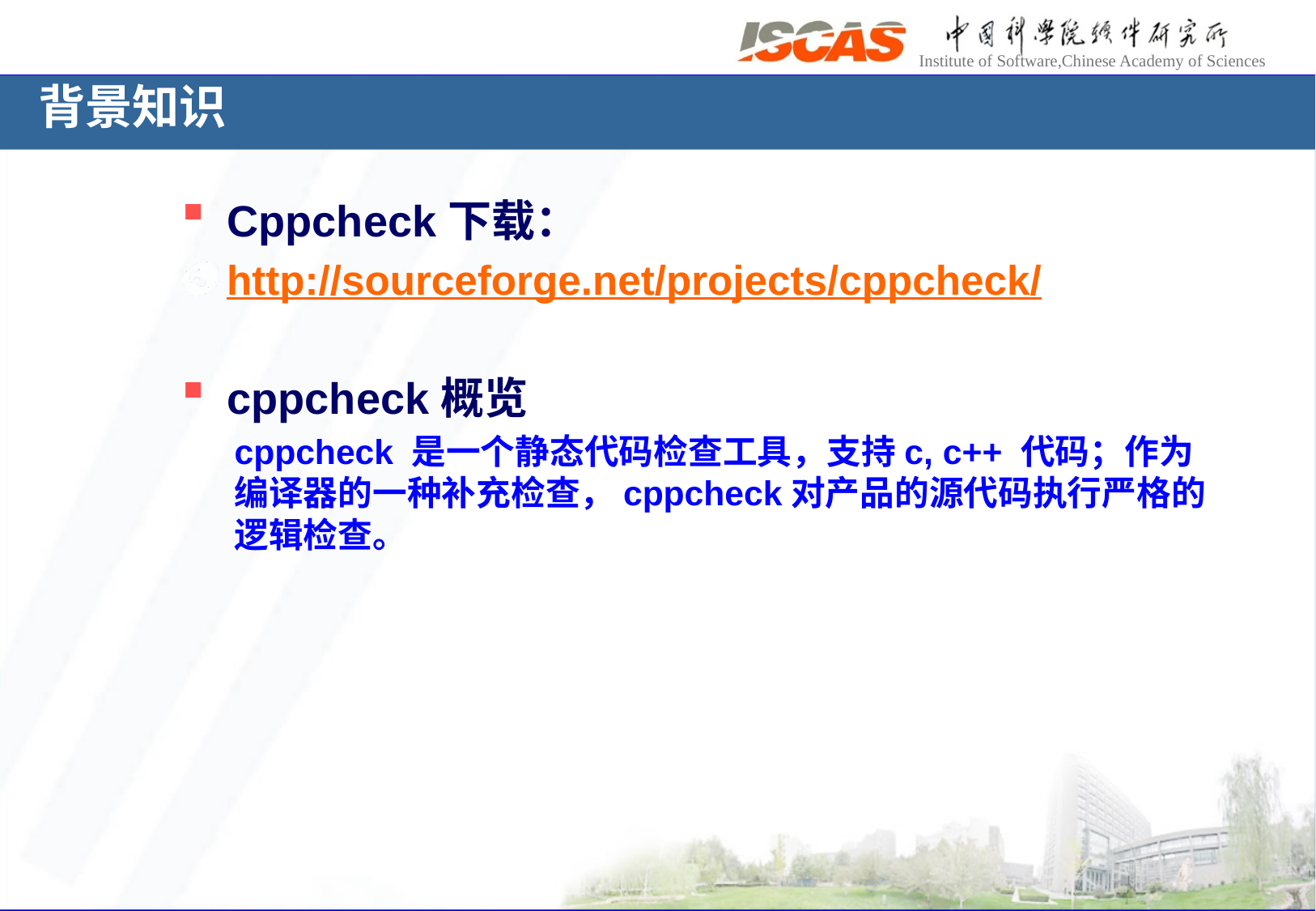

# 背景知识
Cppcheck下载：
http://sourceforge.net/projects/cppcheck/

cppcheck概览
cppcheck 是一个静态代码检查工具，支持c, c++ 代码；作为编译器的一种补充检查，cppcheck对产品的源代码执行严格的逻辑检查。